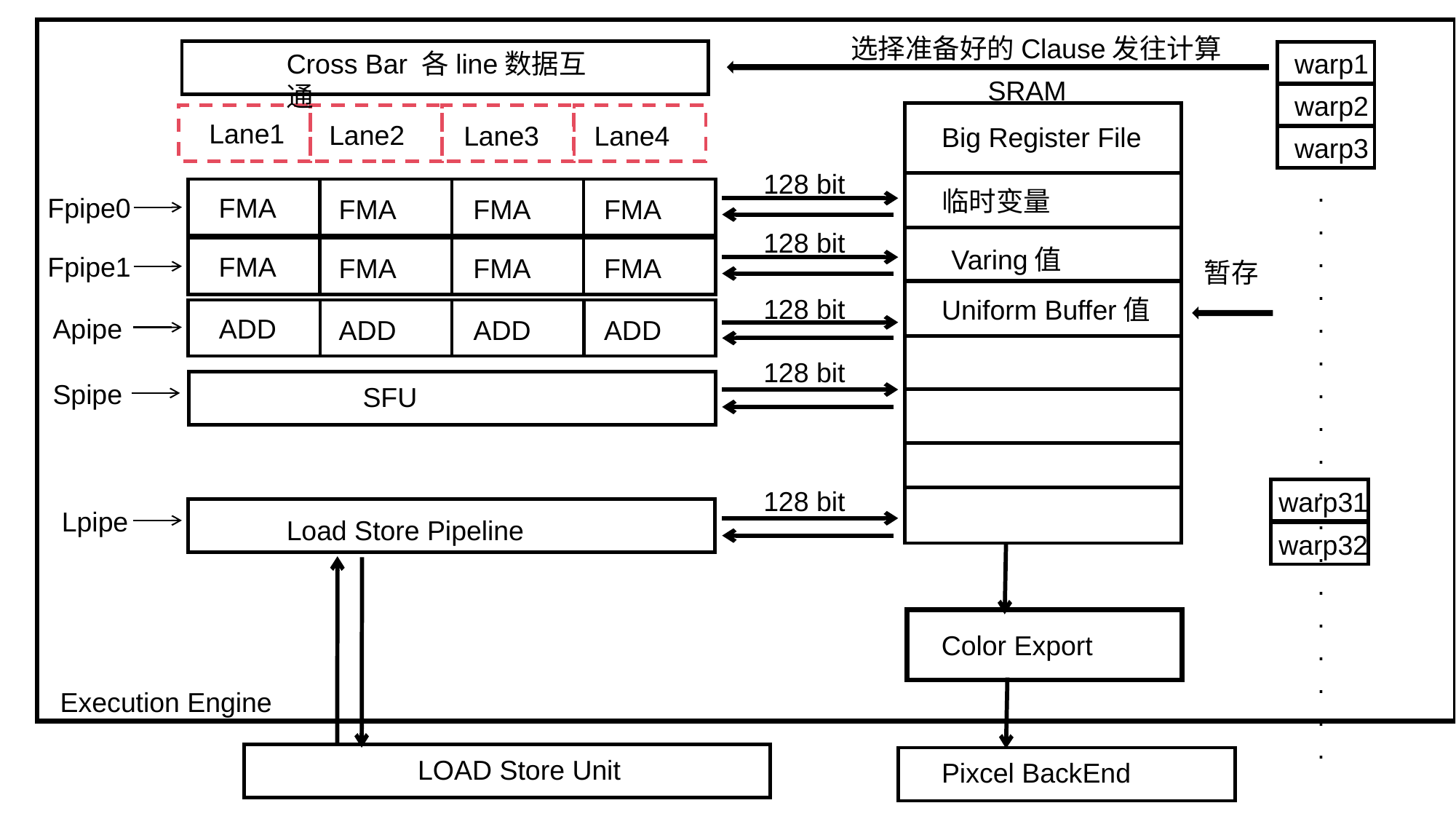

选择准备好的Clause发往计算

Cross Bar 各line数据互通

warp1

SRAM
warp2

Lane1
Lane2
Lane3
Lane4
Big Register File
warp3

128 bit
..................
临时变量

Fpipe0
FMA
FMA
FMA
FMA
128 bit
Varing值

Fpipe1
FMA
FMA
FMA
FMA
暂存
128 bit
Uniform Buffer值

Apipe
ADD
ADD
ADD
ADD
读端口：
FMA：
3 x 128
ADD：
2 x 128
LSU：
1 x 128

写：
同为
1x128
LS/SFU和ADD复用

128 bit
Spipe

SFU

128 bit
warp31

Lpipe

Load Store Pipeline
warp32

Color Export
Execution Engine

LOAD Store Unit

Pixcel BackEnd